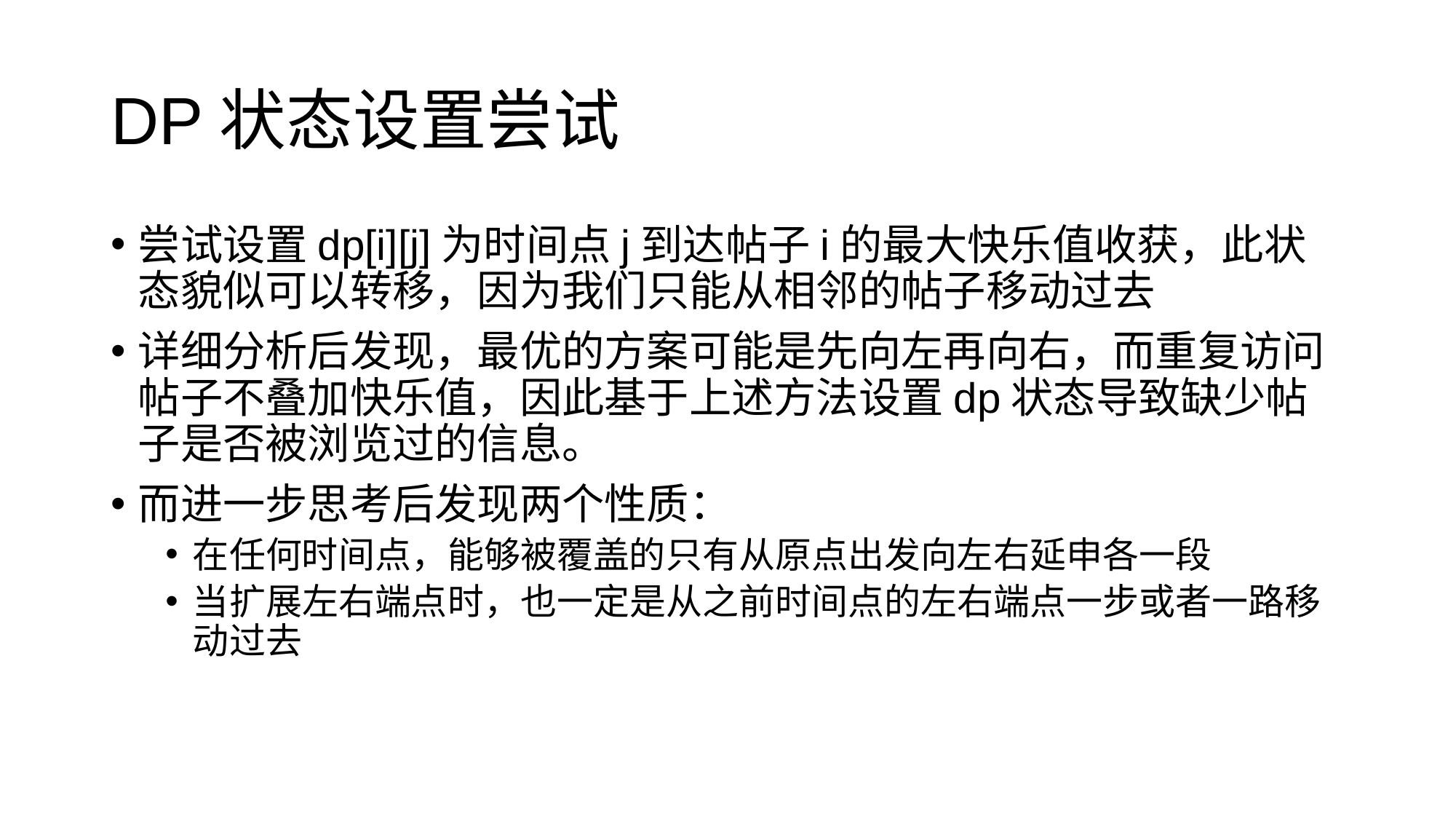

# DP状态设置尝试
尝试设置dp[i][j]为时间点j到达帖子i的最大快乐值收获，此状态貌似可以转移，因为我们只能从相邻的帖子移动过去
详细分析后发现，最优的方案可能是先向左再向右，而重复访问帖子不叠加快乐值，因此基于上述方法设置dp状态导致缺少帖子是否被浏览过的信息。
而进一步思考后发现两个性质：
在任何时间点，能够被覆盖的只有从原点出发向左右延申各一段
当扩展左右端点时，也一定是从之前时间点的左右端点一步或者一路移动过去